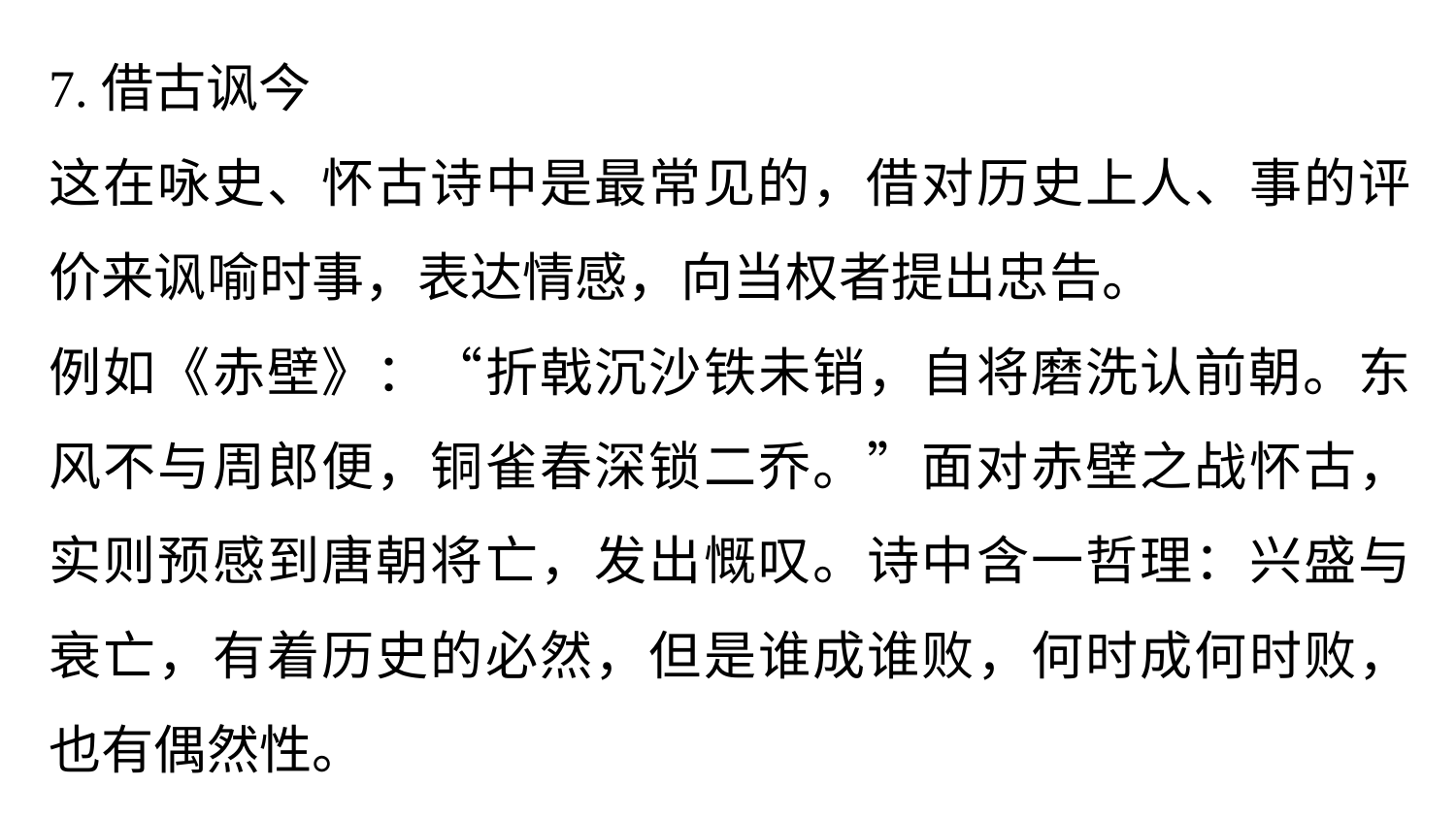

7.借古讽今
这在咏史、怀古诗中是最常见的，借对历史上人、事的评价来讽喻时事，表达情感，向当权者提出忠告。
例如《赤壁》：“折戟沉沙铁未销，自将磨洗认前朝。东风不与周郎便，铜雀春深锁二乔。”面对赤壁之战怀古，实则预感到唐朝将亡，发出慨叹。诗中含一哲理：兴盛与衰亡，有着历史的必然，但是谁成谁败，何时成何时败，也有偶然性。